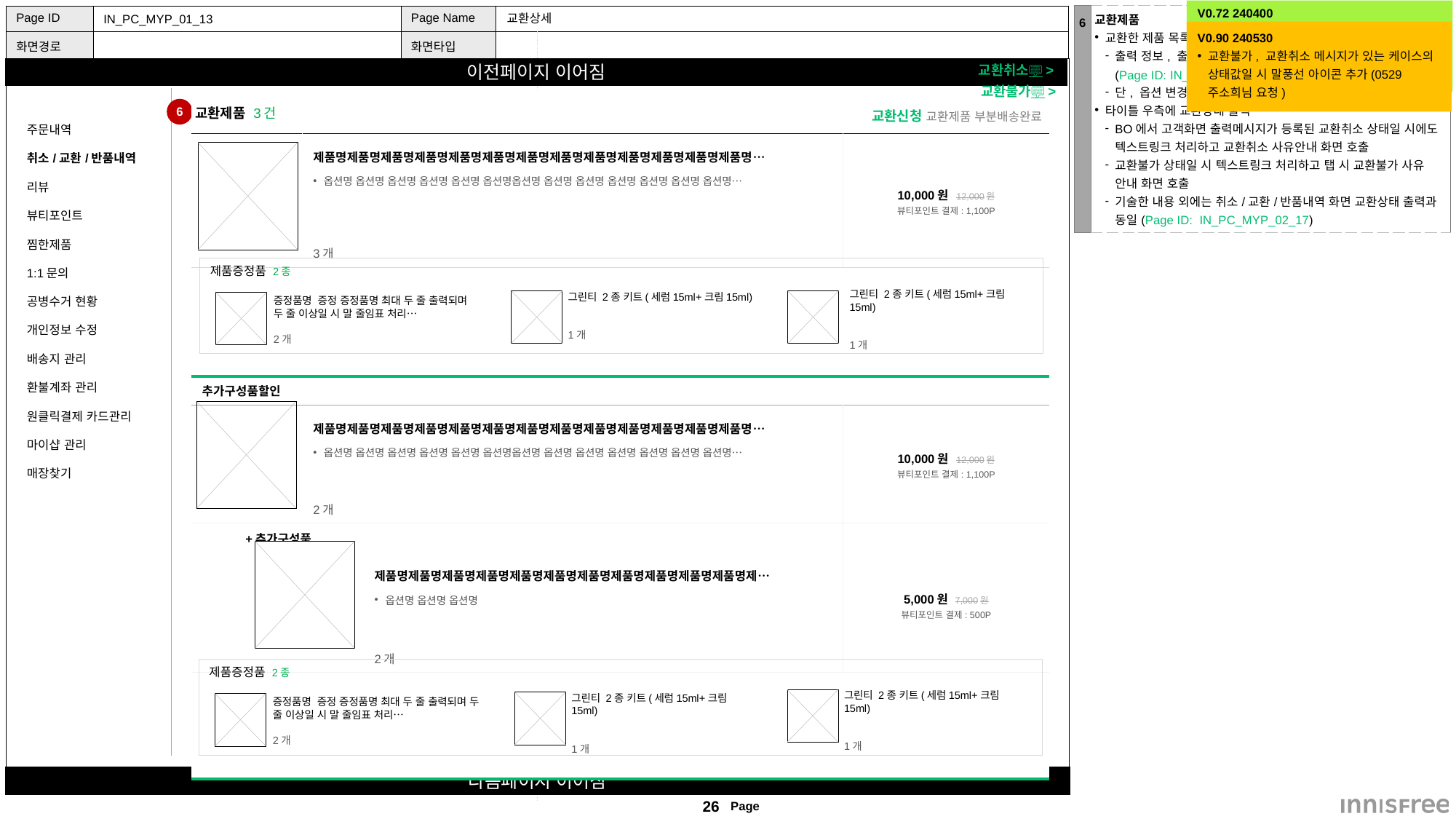

V0.72 240400
고객화면 출력메시지가 등록된 교환취소 상태, 교환 불가일 시 텍스트 링크 처리 추가(교환 사유 출력 필요하여 기능 추가)
| 6 | 교환제품 교환한 제품 목록 출력 출력 정보, 출력 순서는 주문상세 화면 주문제품 영역과 동일(Page ID: IN\_PC\_ORD\_01\_01) 단, 옵션 변경 버튼 제공하지 않음 타이틀 우측에 교환상태 출력 BO에서 고객화면 출력메시지가 등록된 교환취소 상태일 시에도 텍스트링크 처리하고 교환취소 사유안내 화면 호출 교환불가 상태일 시 텍스트링크 처리하고 탭 시 교환불가 사유 안내 화면 호출 기술한 내용 외에는 취소/교환/반품내역 화면 교환상태 출력과 동일(Page ID: IN\_PC\_MYP\_02\_17) |
| --- | --- |
IN_PC_MYP_01_13
# 교환상세
V0.90 240530
교환불가, 교환취소 메시지가 있는 케이스의 상태값일 시 말풍선 아이콘 추가(0529 주소희님 요청)
교환취소💬>
교환불가💬>
| 주문내역 |
| --- |
| 취소/교환/반품내역 |
| 리뷰 |
| 뷰티포인트 |
| 찜한제품 |
| 1:1문의 |
| 공병수거 현황 |
| 개인정보 수정 |
| 배송지 관리 |
| 환불계좌 관리 |
| 원클릭결제 카드관리 |
| 마이샵 관리 |
| 매장찾기 |
|  |
| 교환제품 3건 |  |  |  |  |
| --- | --- | --- | --- | --- |
|  |  | 제품명제품명제품명제품명제품명제품명제품명제품명제품명제품명제품명제품명제품명… 옵션명 옵션명 옵션명 옵션명 옵션명 옵션명옵션명 옵션명 옵션명 옵션명 옵션명 옵션명 옵션명… |  | 10,000원 12,000원 뷰티포인트 결제: 1,100P |
|  |  | 3개 |  |  |
|  |  |  |  |  |
| 추가구성품할인 |  |  |  |  |
|  |  | 제품명제품명제품명제품명제품명제품명제품명제품명제품명제품명제품명제품명제품명… 옵션명 옵션명 옵션명 옵션명 옵션명 옵션명옵션명 옵션명 옵션명 옵션명 옵션명 옵션명 옵션명… |  | 10,000원 12,000원 뷰티포인트 결제: 1,100P |
|  |  | 2개 |  |  |
|  | +추가구성품 |  |  |  |
|  |  |  | 제품명제품명제품명제품명제품명제품명제품명제품명제품명제품명제품명제… 옵션명 옵션명 옵션명 | 5,000원 7,000원 뷰티포인트 결제: 500P |
|  |  |  | 2개 |  |
|  |  |  |  |  |
6
교환신청 교환제품 부분배송완료

제품증정품 2종
그린티 2종 키트(세럼15ml+크림15ml)

1개
그린티 2종 키트(세럼15ml+크림15ml)

1개
증정품명  증정 증정품명 최대 두 줄 출력되며 두 줄 이상일 시 말 줄임표 처리…

2개

제품증정품 2종
그린티 2종 키트(세럼15ml+크림15ml)

1개
그린티 2종 키트(세럼15ml+크림15ml)

1개

증정품명  증정 증정품명 최대 두 줄 출력되며 두 줄 이상일 시 말 줄임표 처리…

2개